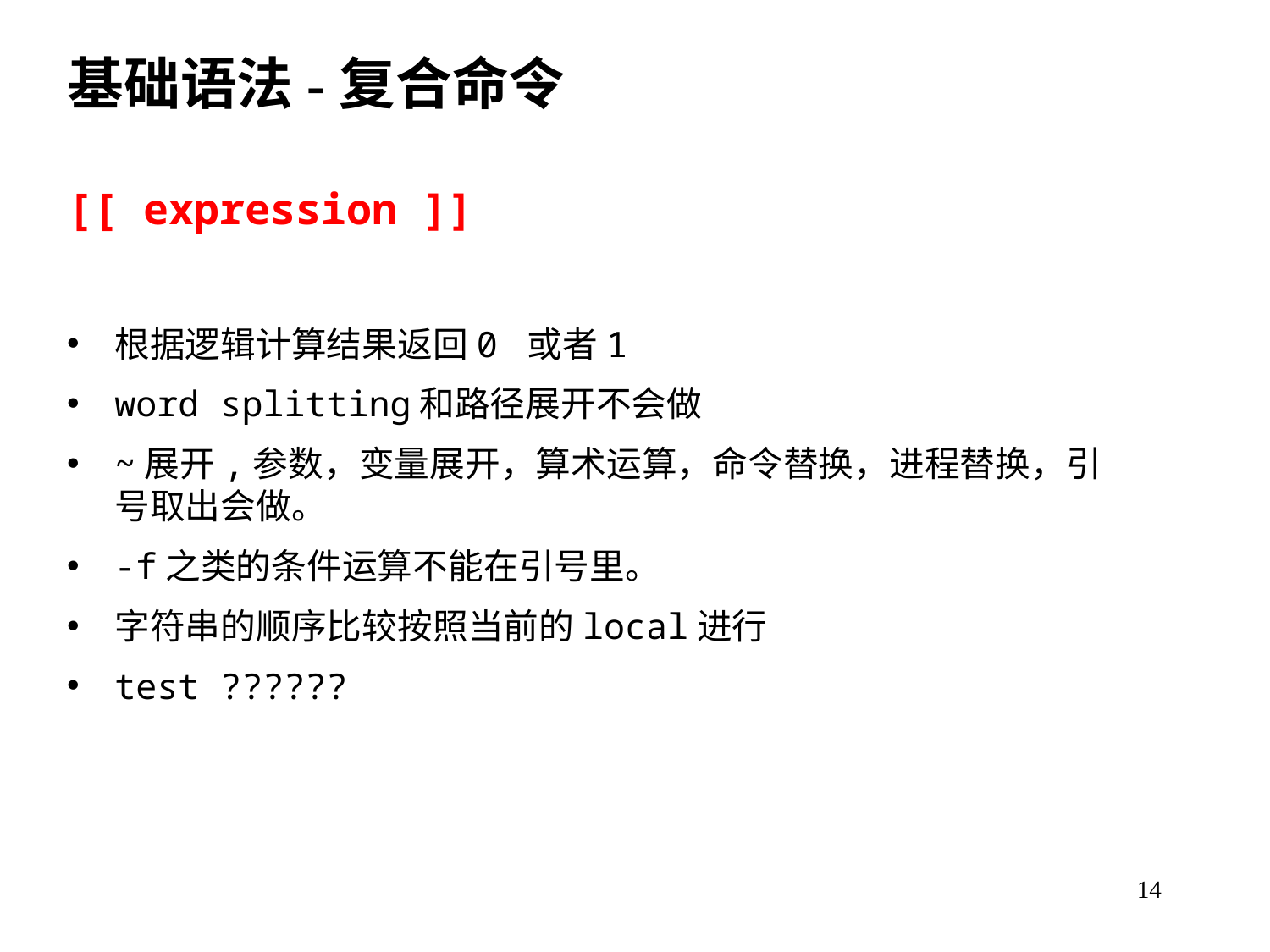

基础语法-复合命令
[[ expression ]]
根据逻辑计算结果返回0 或者1
word splitting和路径展开不会做
~展开,参数，变量展开，算术运算，命令替换，进程替换，引号取出会做。
-f之类的条件运算不能在引号里。
字符串的顺序比较按照当前的local进行
test ??????
14